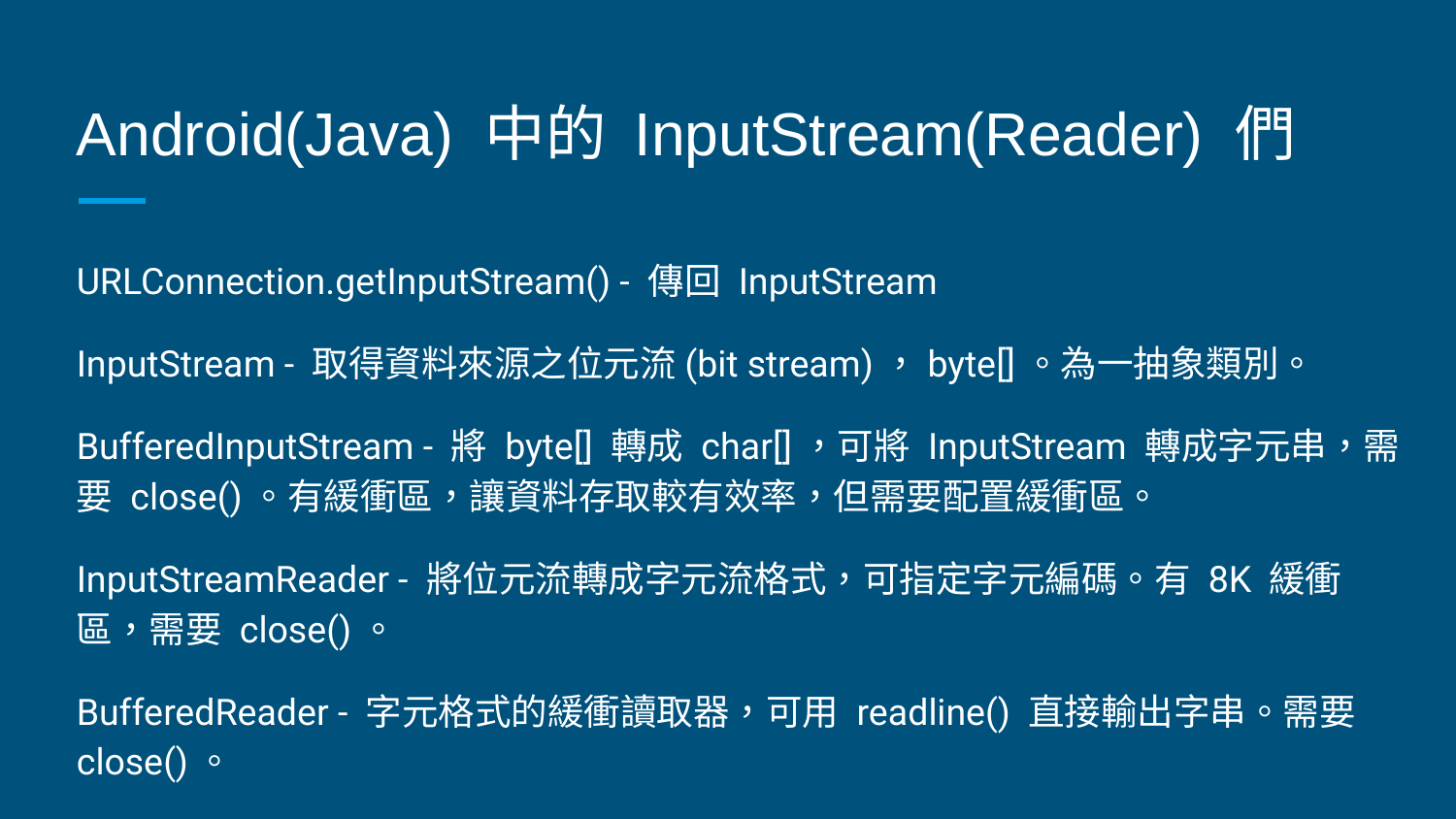

# Android(Java) 中的 InputStream(Reader) 們
URLConnection.getInputStream() - 傳回 InputStream
InputStream - 取得資料來源之位元流(bit stream)，byte[]。為一抽象類別。
BufferedInputStream - 將 byte[] 轉成 char[]，可將 InputStream 轉成字元串，需要 close()。有緩衝區，讓資料存取較有效率，但需要配置緩衝區。
InputStreamReader - 將位元流轉成字元流格式，可指定字元編碼。有 8K 緩衝區，需要 close()。
BufferedReader - 字元格式的緩衝讀取器，可用 readline() 直接輸出字串。需要 close()。